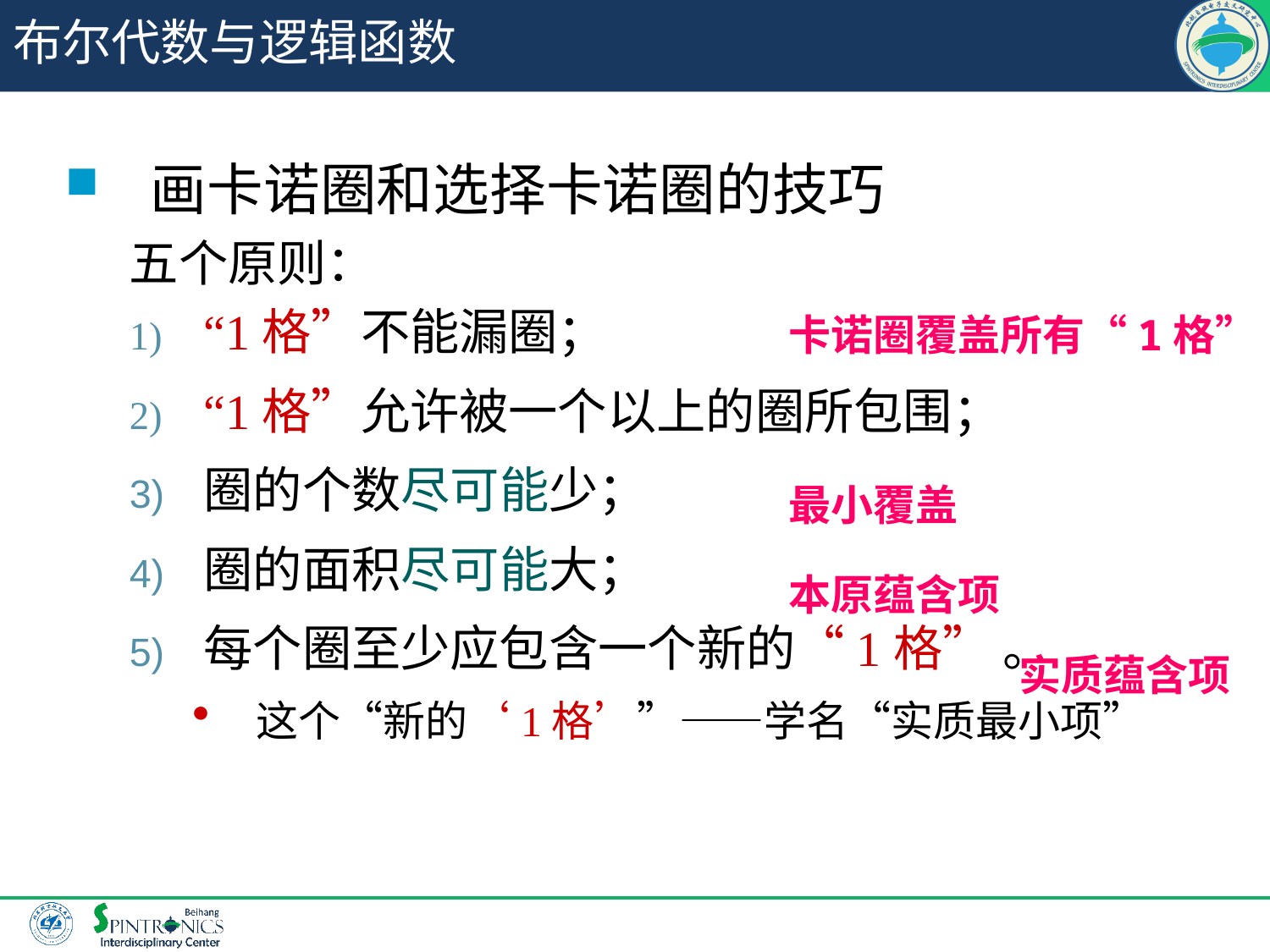

# 布尔代数与逻辑函数
画卡诺圈和选择卡诺圈的技巧
五个原则：
“1格”不能漏圈；
“1格”允许被一个以上的圈所包围；
圈的个数尽可能少；
圈的面积尽可能大；
每个圈至少应包含一个新的“1格” 。
这个“新的‘1格’”——学名“实质最小项”
卡诺圈覆盖所有“1格”
最小覆盖
本原蕴含项
实质蕴含项
86